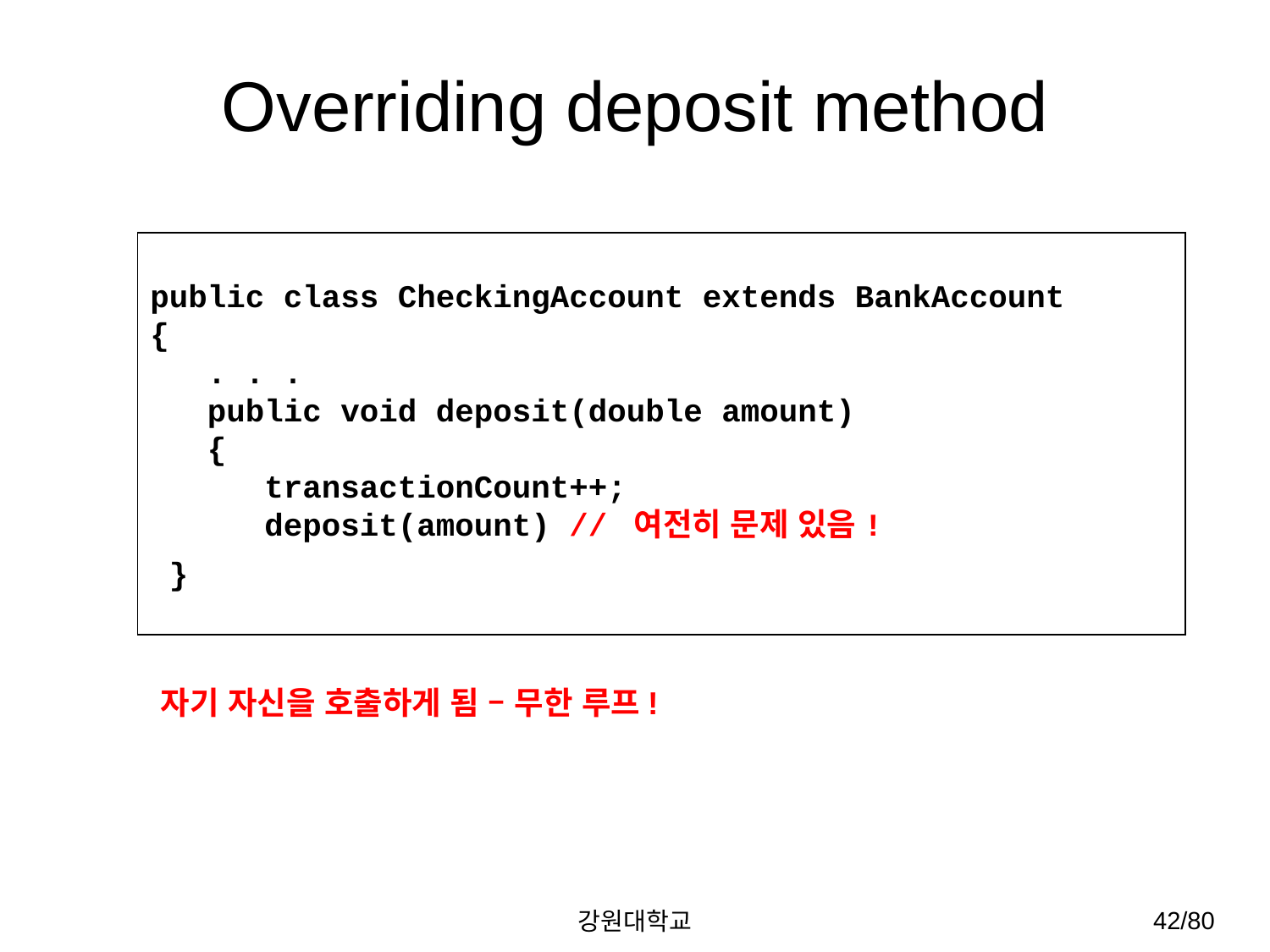

# Overriding deposit method
public class CheckingAccount extends BankAccount
{
   . . .
   public void deposit(double amount)
   {
      transactionCount++;
      deposit(amount) // 여전히 문제 있음!
 }
자기 자신을 호출하게 됨 – 무한 루프!
강원대학교